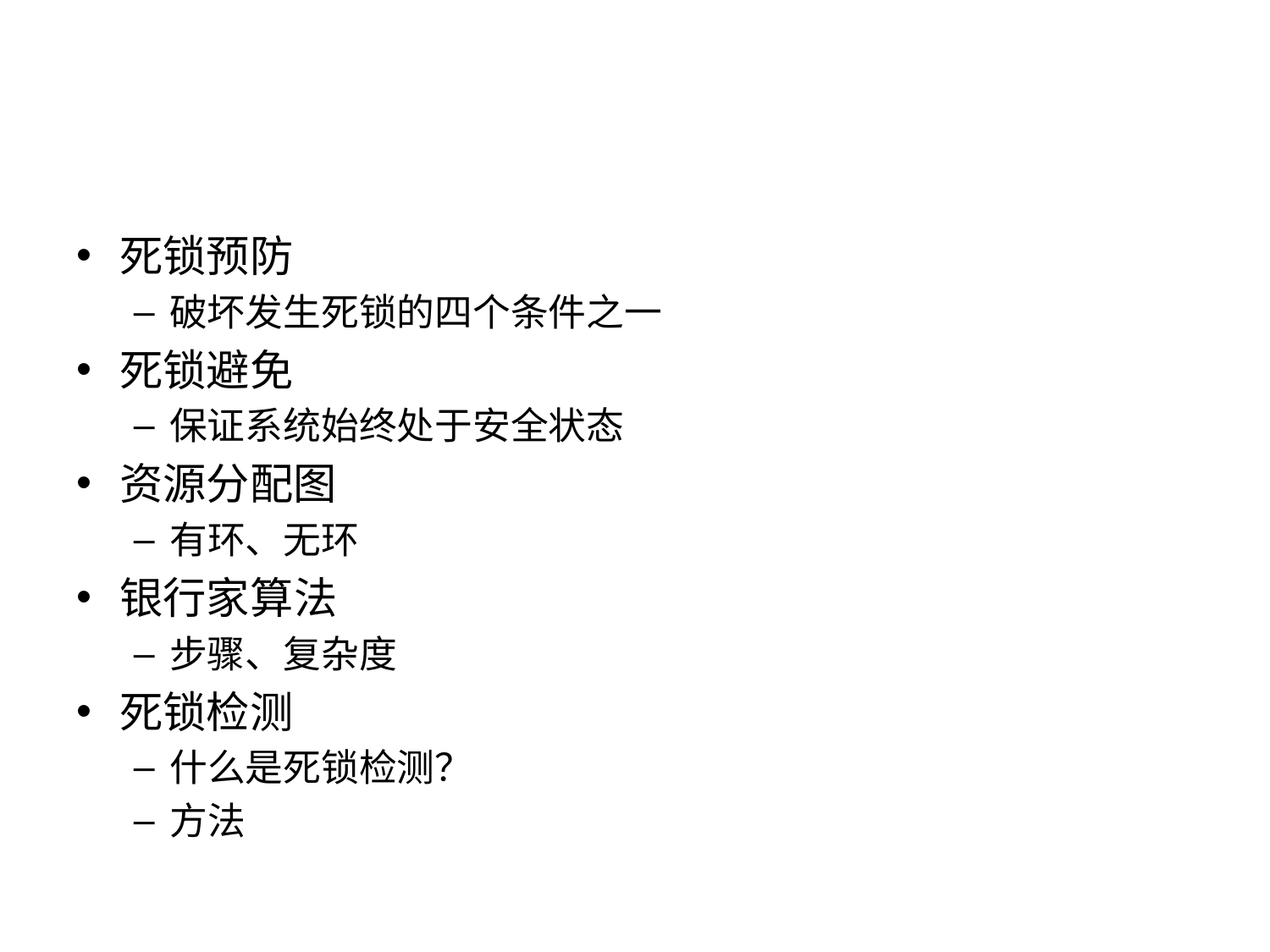

#
死锁预防
破坏发生死锁的四个条件之一
死锁避免
保证系统始终处于安全状态
资源分配图
有环、无环
银行家算法
步骤、复杂度
死锁检测
什么是死锁检测？
方法